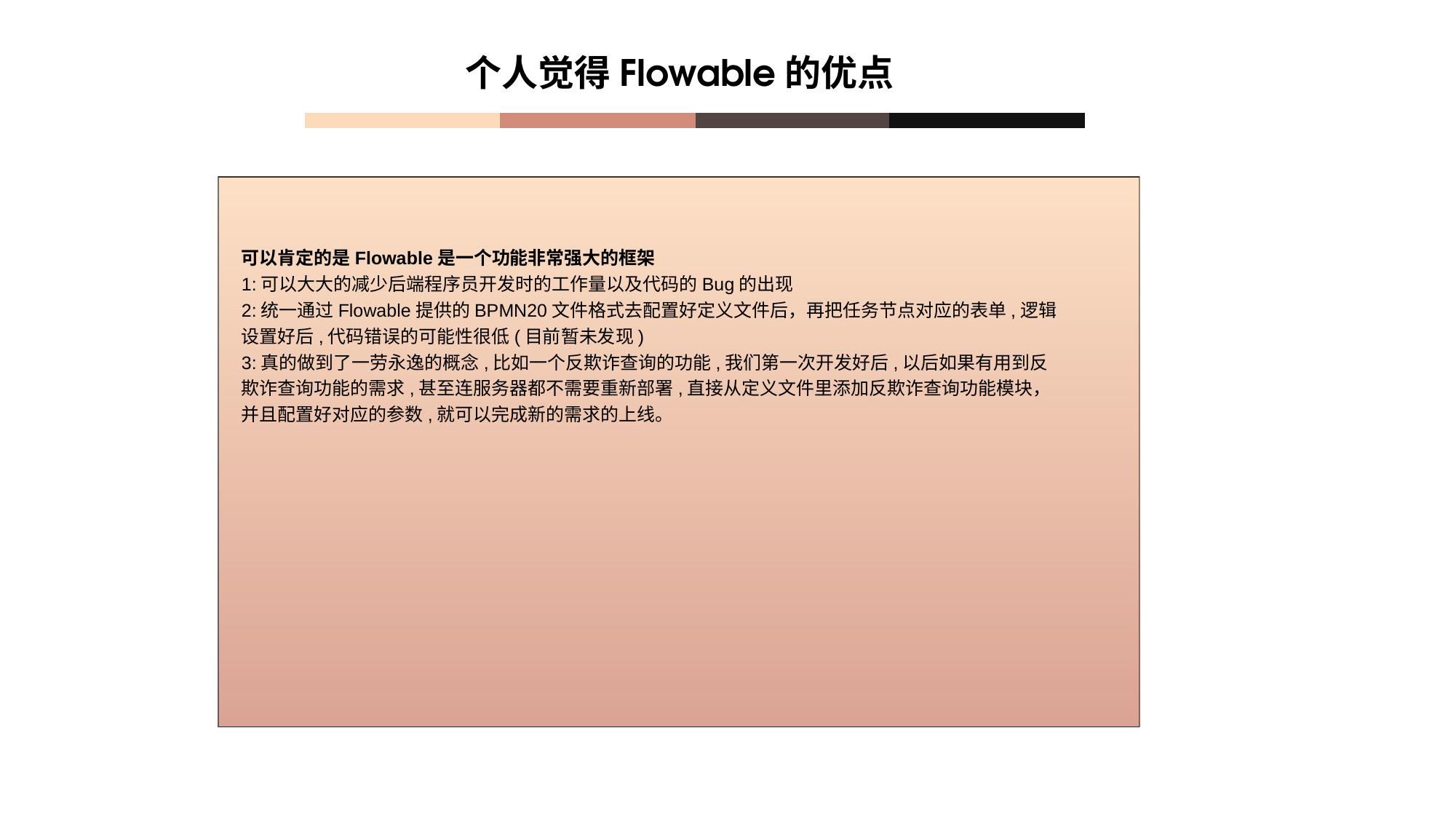

个人觉得Flowable的优点

可以肯定的是Flowable是一个功能非常强大的框架
1:可以大大的减少后端程序员开发时的工作量以及代码的Bug的出现
2:统一通过Flowable提供的BPMN20文件格式去配置好定义文件后，再把任务节点对应的表单,逻辑设置好后,代码错误的可能性很低(目前暂未发现)
3:真的做到了一劳永逸的概念,比如一个反欺诈查询的功能,我们第一次开发好后,以后如果有用到反欺诈查询功能的需求,甚至连服务器都不需要重新部署,直接从定义文件里添加反欺诈查询功能模块，并且配置好对应的参数,就可以完成新的需求的上线。